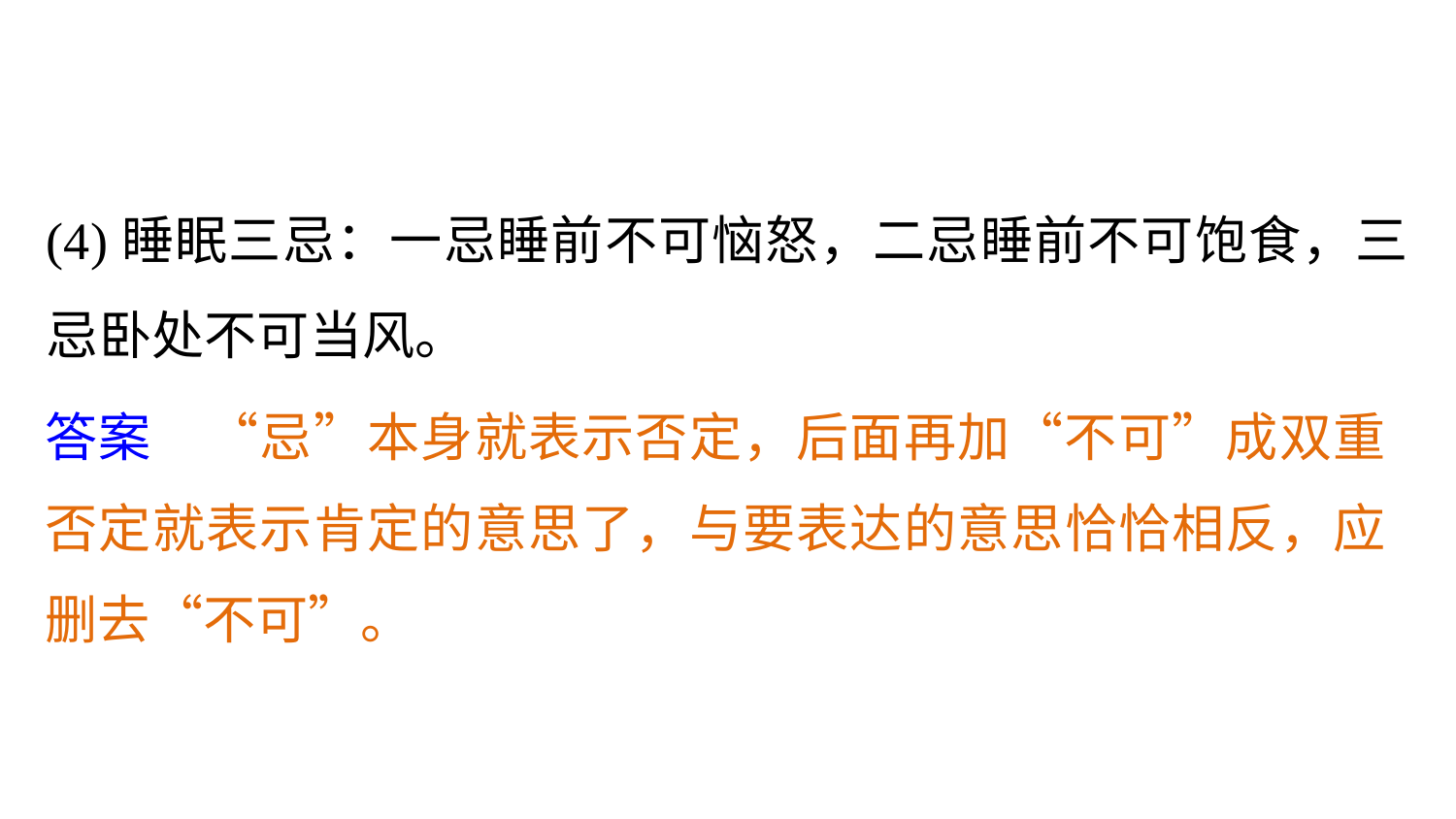

(4)睡眠三忌：一忌睡前不可恼怒，二忌睡前不可饱食，三忌卧处不可当风。
答案　“忌”本身就表示否定，后面再加“不可”成双重否定就表示肯定的意思了，与要表达的意思恰恰相反，应删去“不可”。